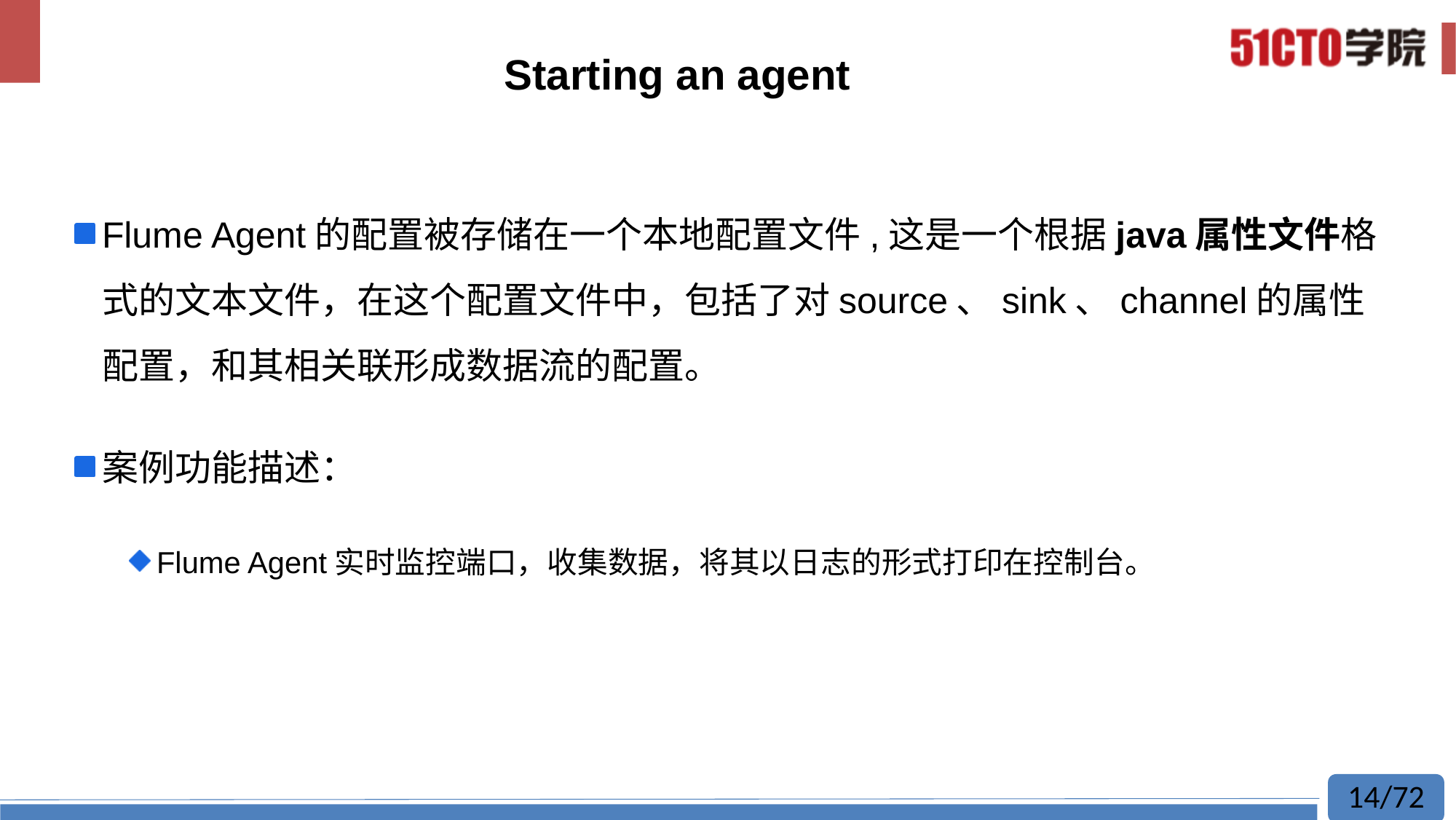

# Starting an agent
Flume Agent的配置被存储在一个本地配置文件,这是一个根据java属性文件格式的文本文件，在这个配置文件中，包括了对source、sink、channel的属性配置，和其相关联形成数据流的配置。
案例功能描述：
Flume Agent实时监控端口，收集数据，将其以日志的形式打印在控制台。